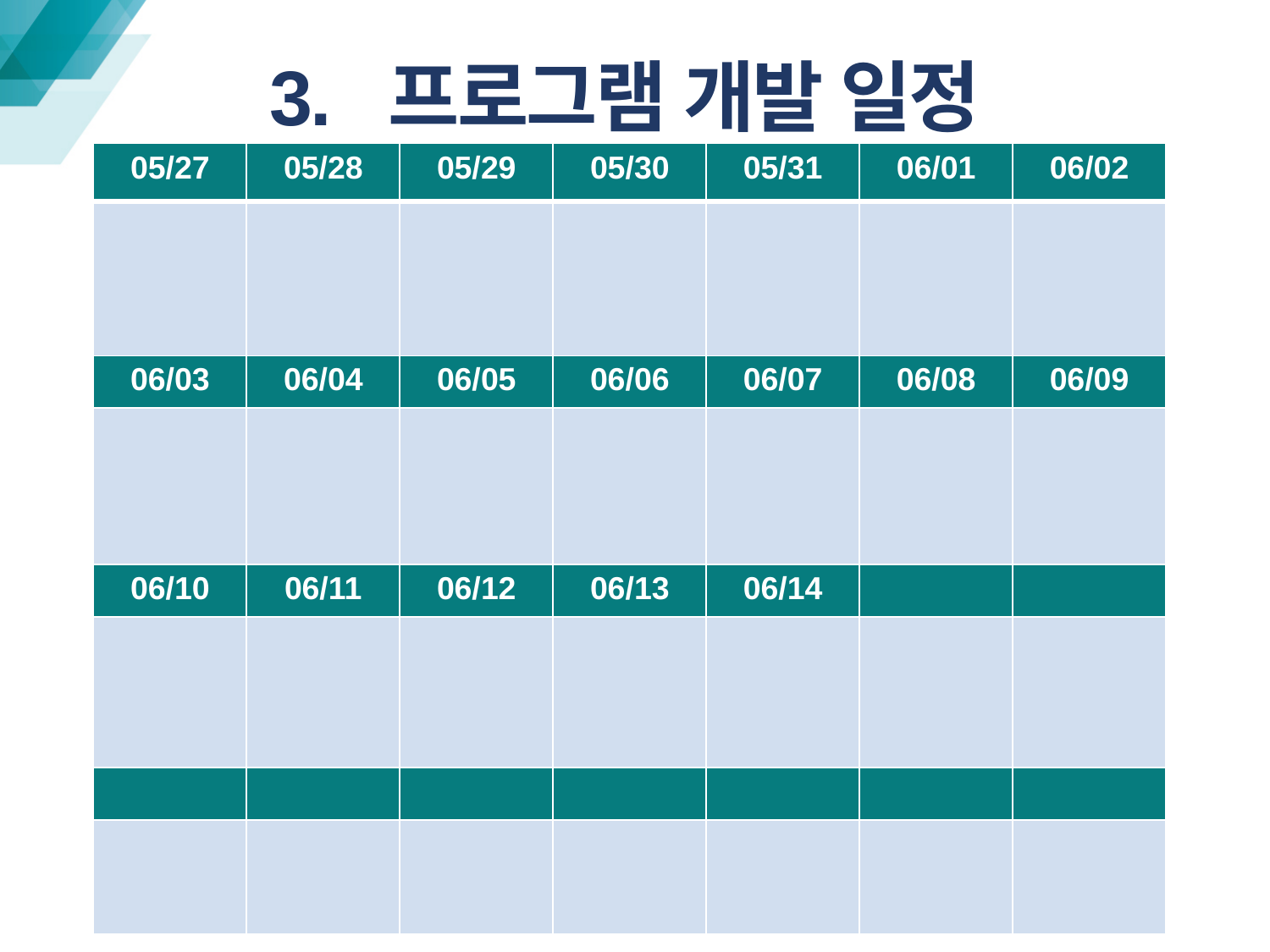

# 3.  프로그램 개발 일정
| 05/27 | 05/28 | 05/29 | 05/30 | 05/31 | 06/01 | 06/02 |
| --- | --- | --- | --- | --- | --- | --- |
|  |  |  |  |  |  |  |
| 06/03 | 06/04 | 06/05 | 06/06 | 06/07 | 06/08 | 06/09 |
|  |  |  |  |  |  |  |
| 06/10 | 06/11 | 06/12 | 06/13 | 06/14 |  |  |
|  |  |  |  |  |  |  |
|  |  |  |  |  |  |  |
|  |  |  |  |  |  |  |
2008
A
2013
C
2015
E
2014
D